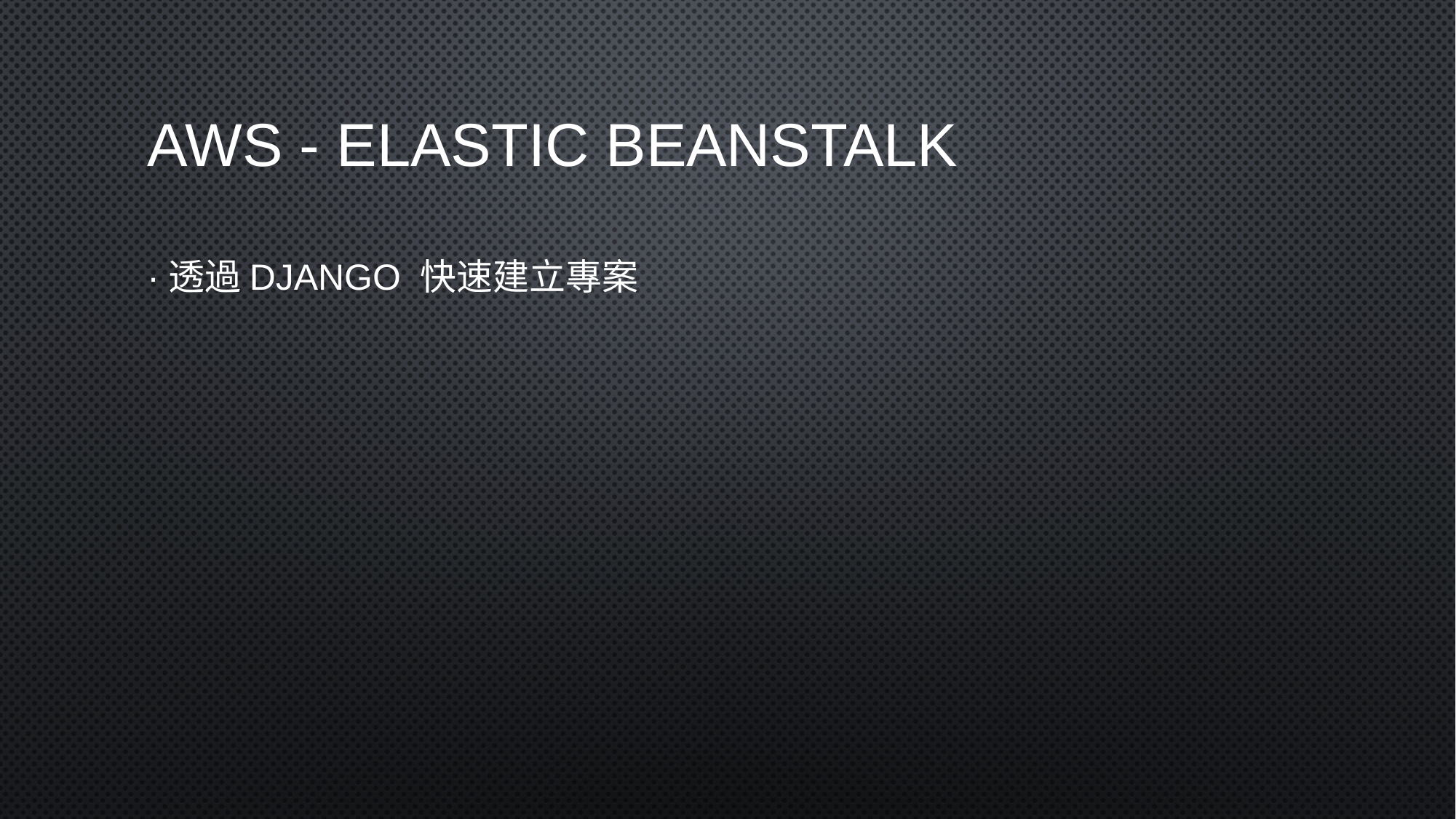

# Aws - elastic beanstalk
·透過Django 快速建立專案